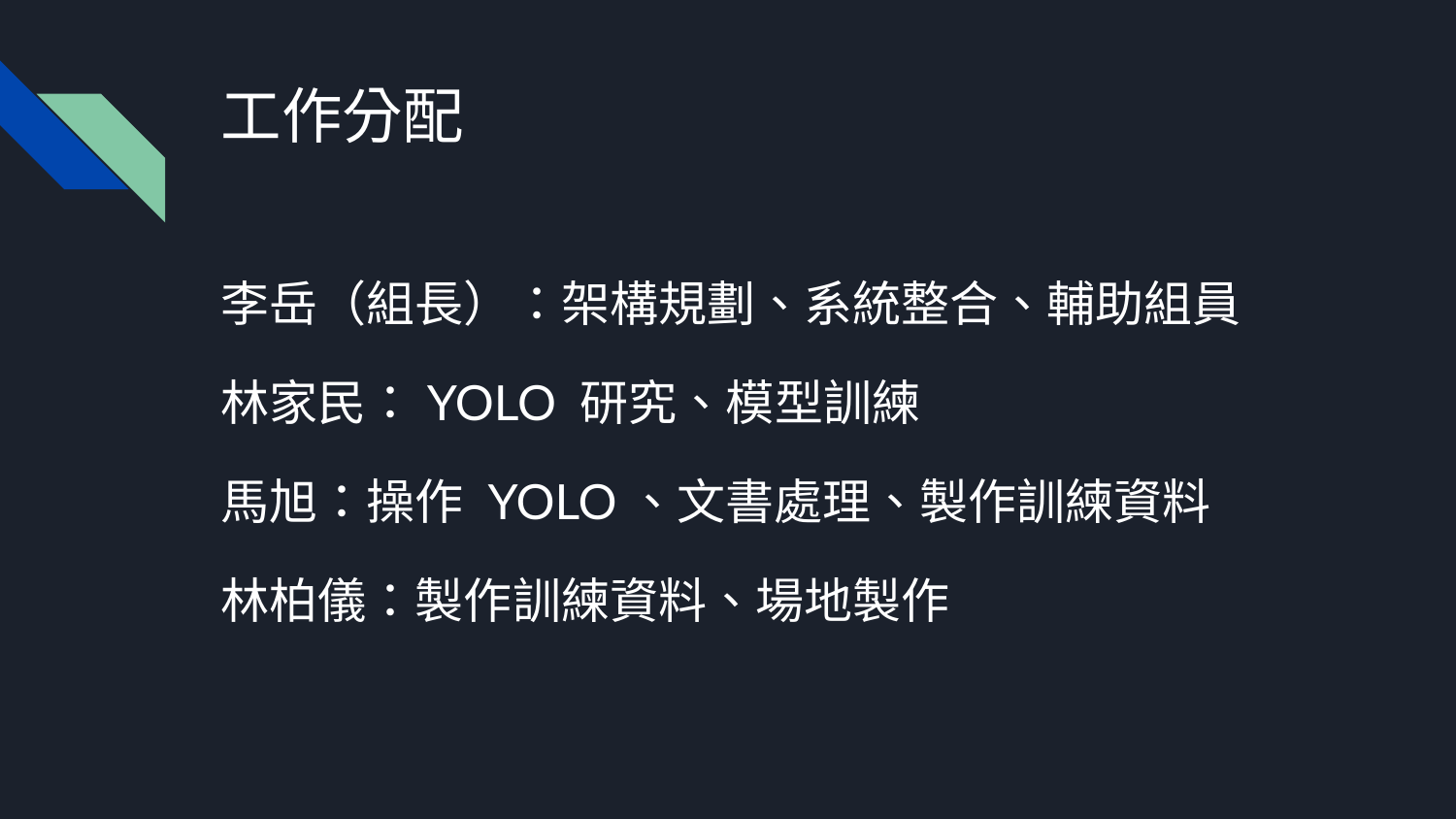

# 工作分配
李岳（組長）：架構規劃、系統整合、輔助組員
林家民：YOLO 研究、模型訓練
馬旭：操作 YOLO、文書處理、製作訓練資料
林柏儀：製作訓練資料、場地製作